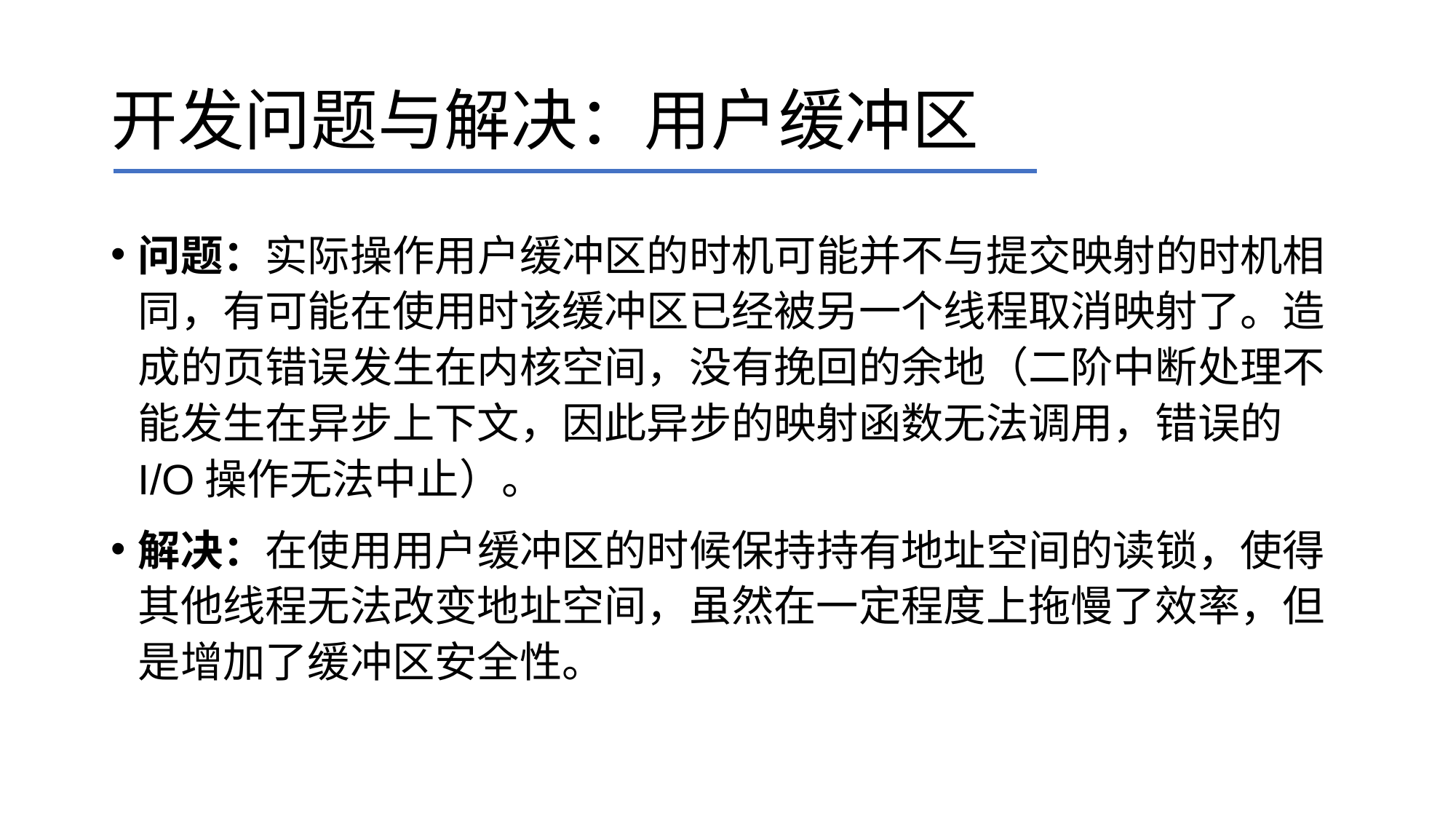

# 开发问题与解决：用户缓冲区
问题：实际操作用户缓冲区的时机可能并不与提交映射的时机相同，有可能在使用时该缓冲区已经被另一个线程取消映射了。造成的页错误发生在内核空间，没有挽回的余地（二阶中断处理不能发生在异步上下文，因此异步的映射函数无法调用，错误的I/O操作无法中止）。
解决：在使用用户缓冲区的时候保持持有地址空间的读锁，使得其他线程无法改变地址空间，虽然在一定程度上拖慢了效率，但是增加了缓冲区安全性。